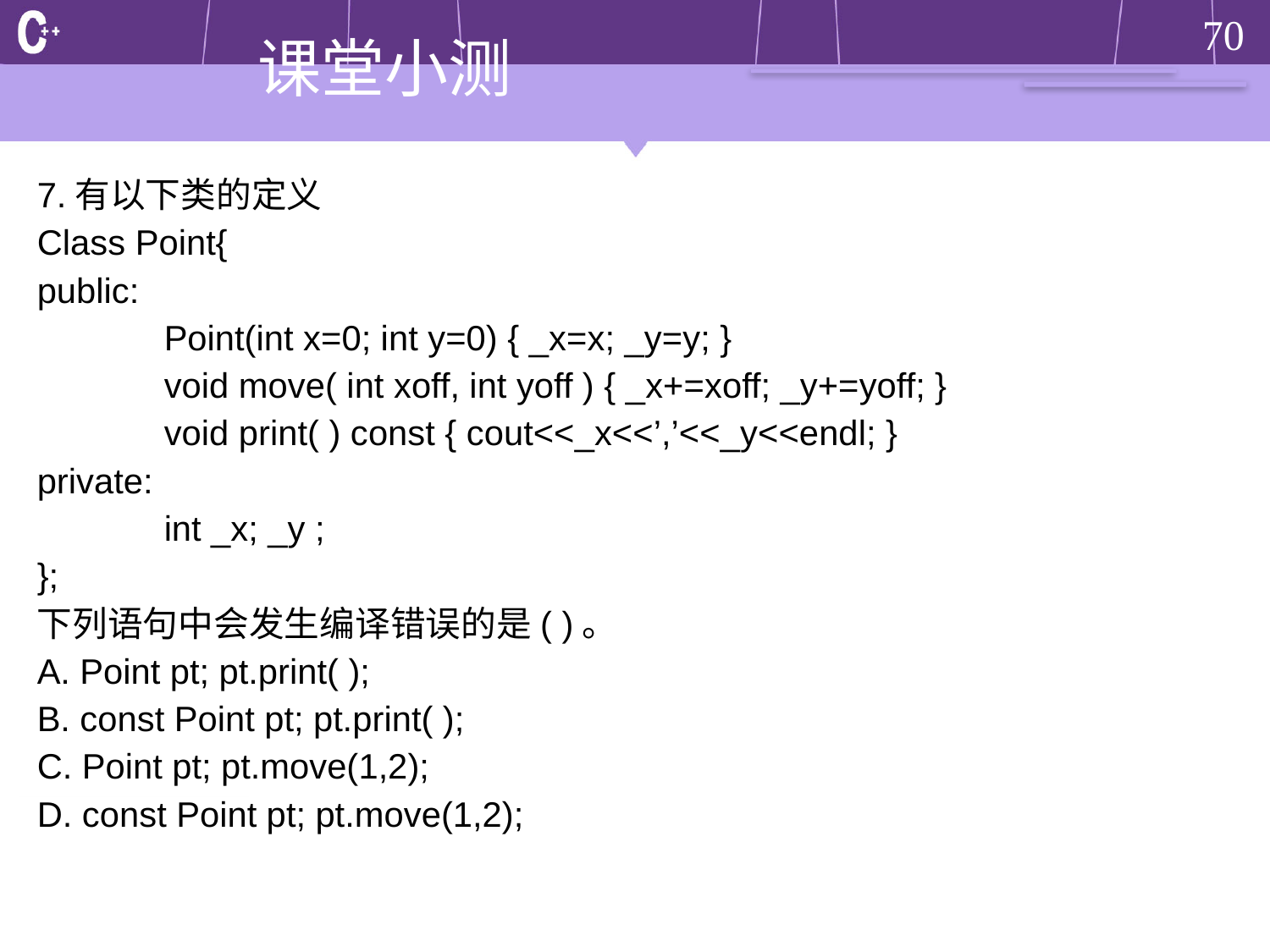

# 课堂小测
7.有以下类的定义
Class Point{
public:
	Point(int x=0; int y=0) { _x=x; _y=y; }
	void move( int xoff, int yoff ) { _x+=xoff; _y+=yoff; }
	void print( ) const { cout<<_x<<’,’<<_y<<endl; }
private:
	int _x; _y ;
};
下列语句中会发生编译错误的是( )。
A. Point pt; pt.print( );
B. const Point pt; pt.print( );
C. Point pt; pt.move(1,2);
D. const Point pt; pt.move(1,2);